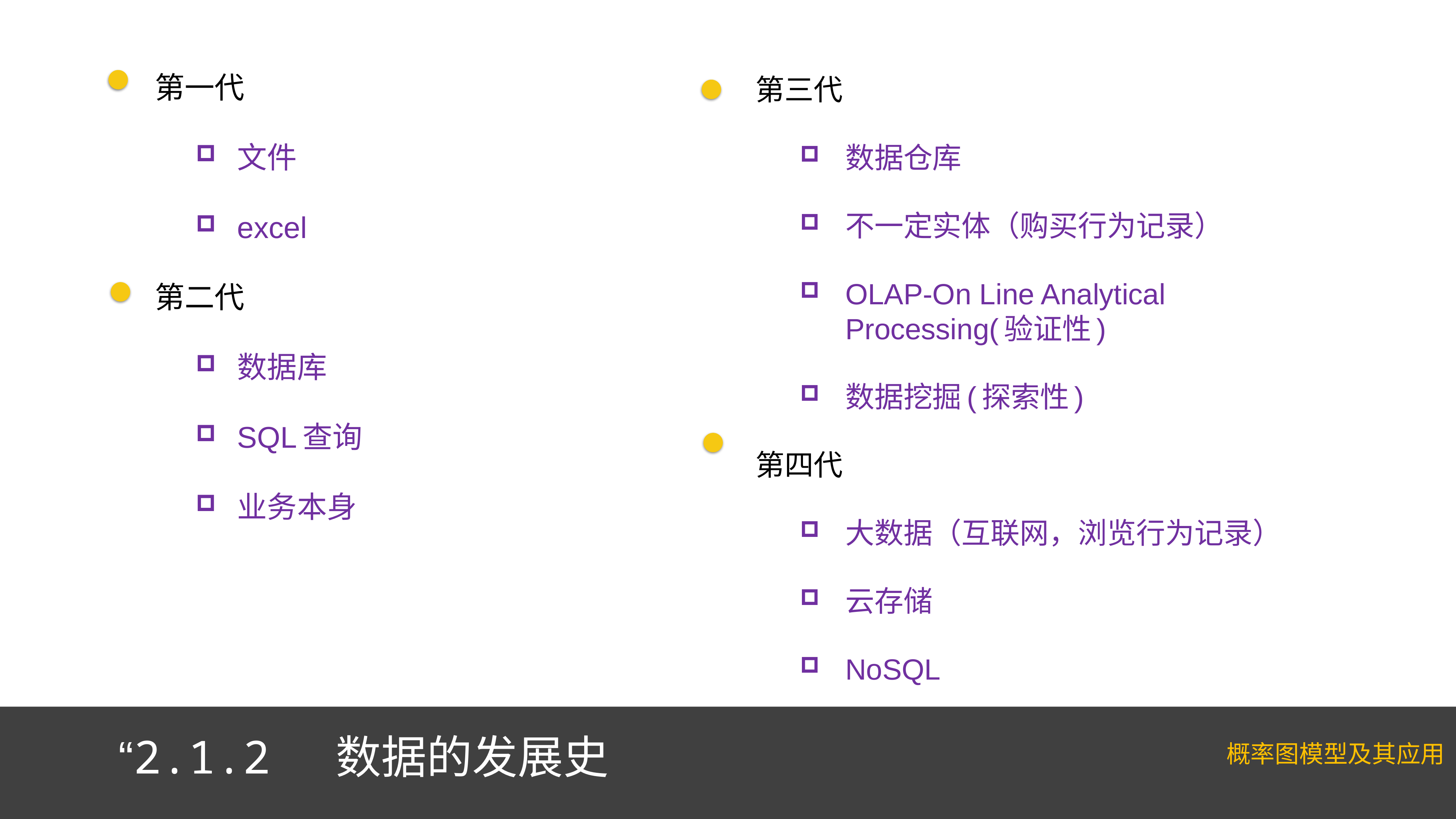

第一代
文件
excel
第二代
数据库
SQL查询
业务本身

第三代
数据仓库
不一定实体（购买行为记录）
OLAP-On Line Analytical Processing(验证性)
数据挖掘(探索性)
第四代
大数据（互联网，浏览行为记录）
云存储
NoSQL

“2.1.2  数据的发展史